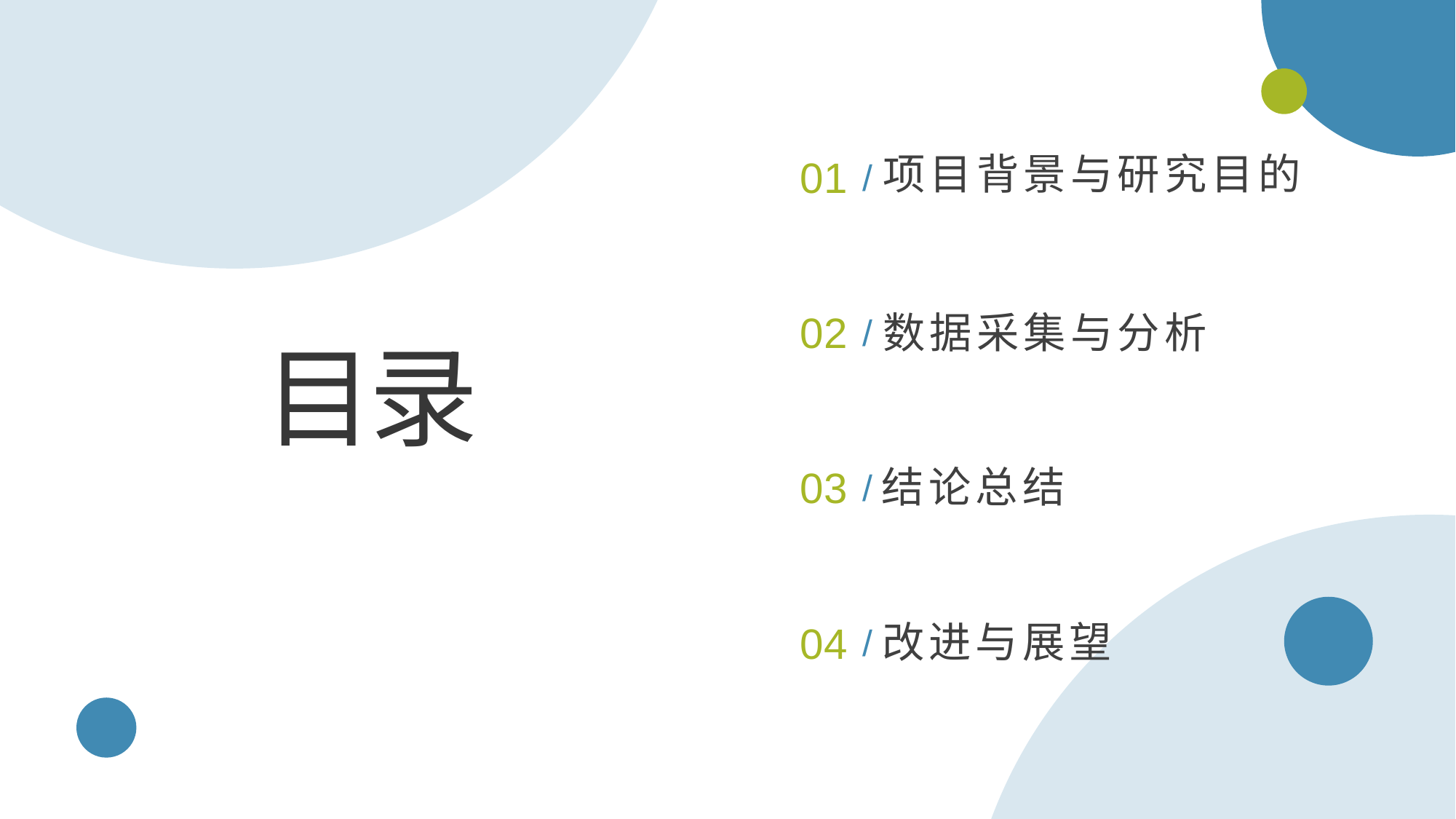

项目背景与研究目的
01
/
02
数据采集与分析
/
目录
结论总结
03
/

改进与展望
04
/